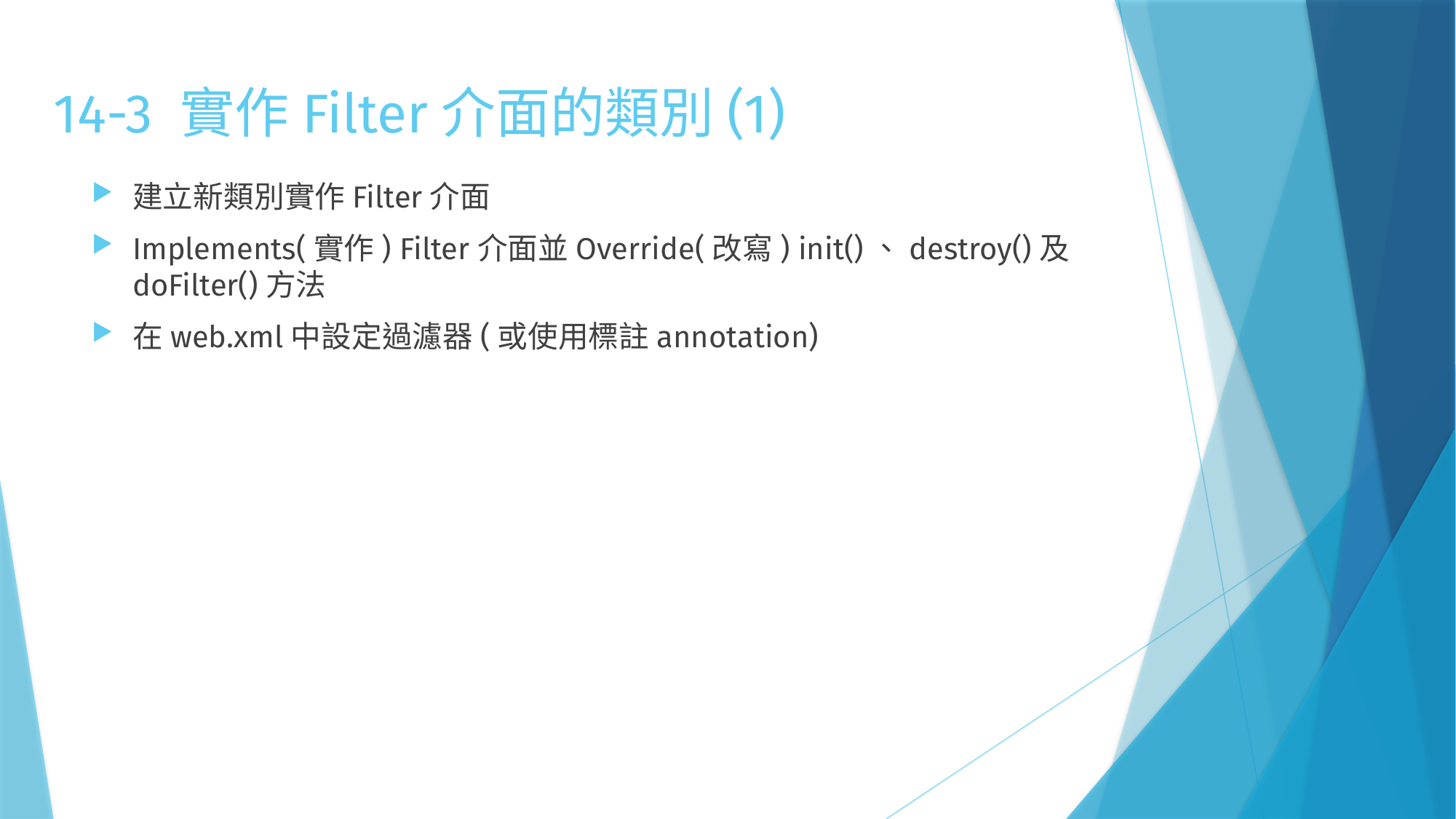

# 14-3 實作Filter介面的類別(1)
建立新類別實作Filter介面
Implements(實作) Filter介面並Override(改寫) init()、destroy()及doFilter()方法
在web.xml中設定過濾器(或使用標註annotation)